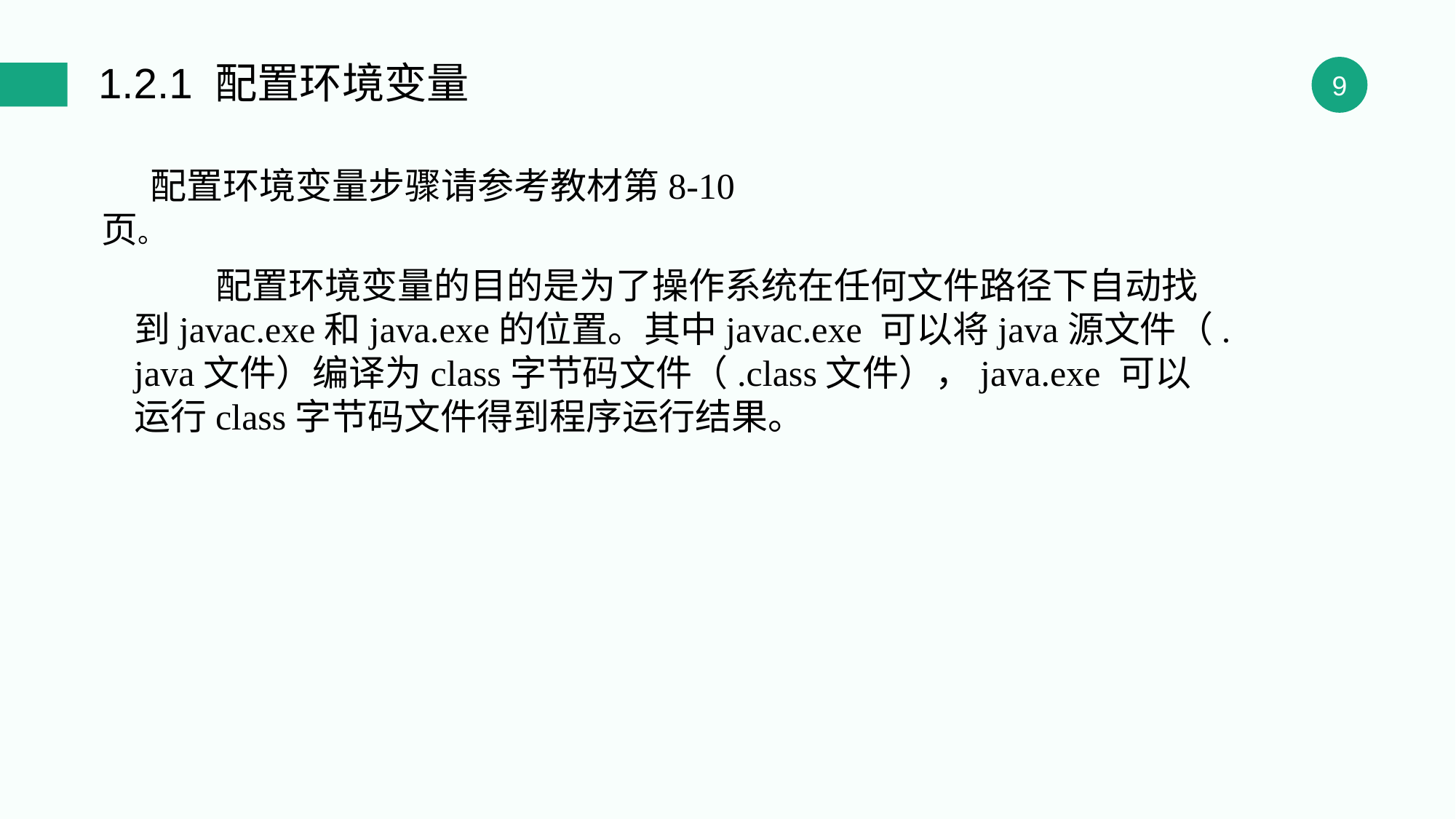

1.2.1 配置环境变量
 配置环境变量步骤请参考教材第8-10页。
     配置环境变量的目的是为了操作系统在任何文件路径下自动找到javac.exe和java.exe的位置。其中javac.exe 可以将java源文件（.java文件）编译为class字节码文件（.class文件），java.exe 可以运行class字节码文件得到程序运行结果。